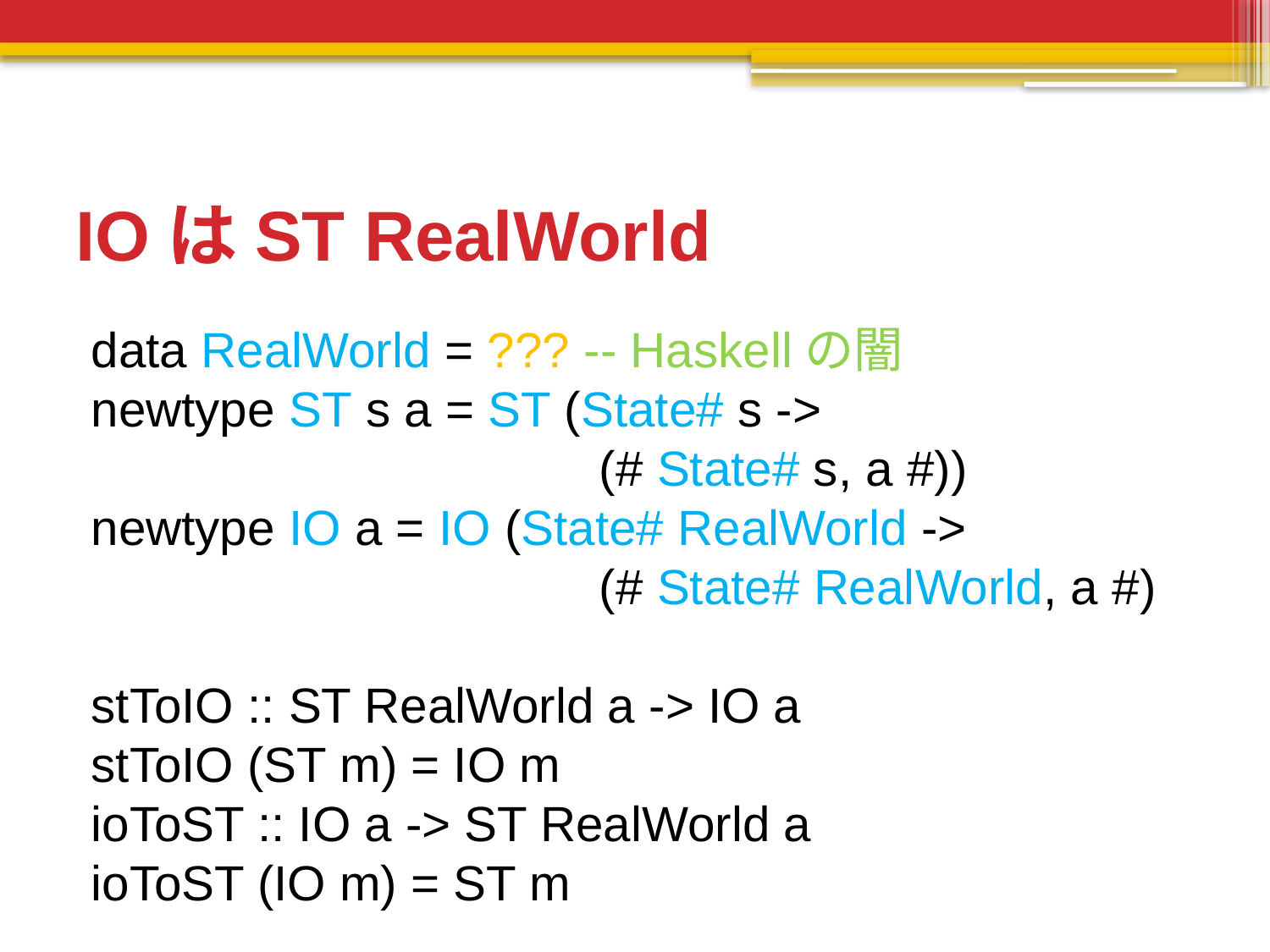

# IOはST RealWorld
data RealWorld = ??? -- Haskellの闇
newtype ST s a = ST (State# s ->
				(# State# s, a #))
newtype IO a = IO (State# RealWorld ->
				(# State# RealWorld, a #)
stToIO :: ST RealWorld a -> IO a
stToIO (ST m) = IO m
ioToST :: IO a -> ST RealWorld a
ioToST (IO m) = ST m